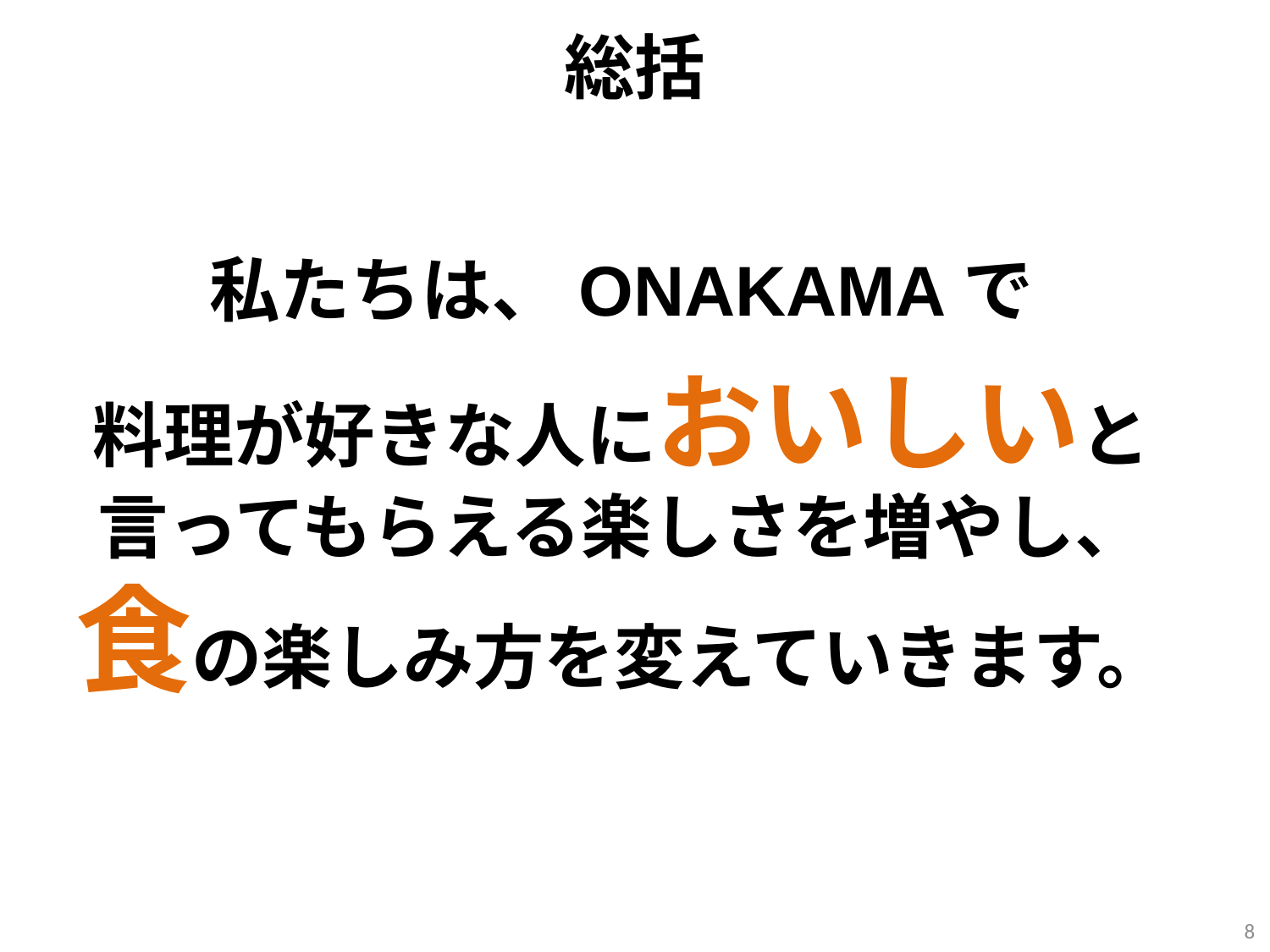

# 総括
私たちは、ONAKAMAで

料理が好きな人においしいと言ってもらえる楽しさを増やし、
食の楽しみ方を変えていきます。
8